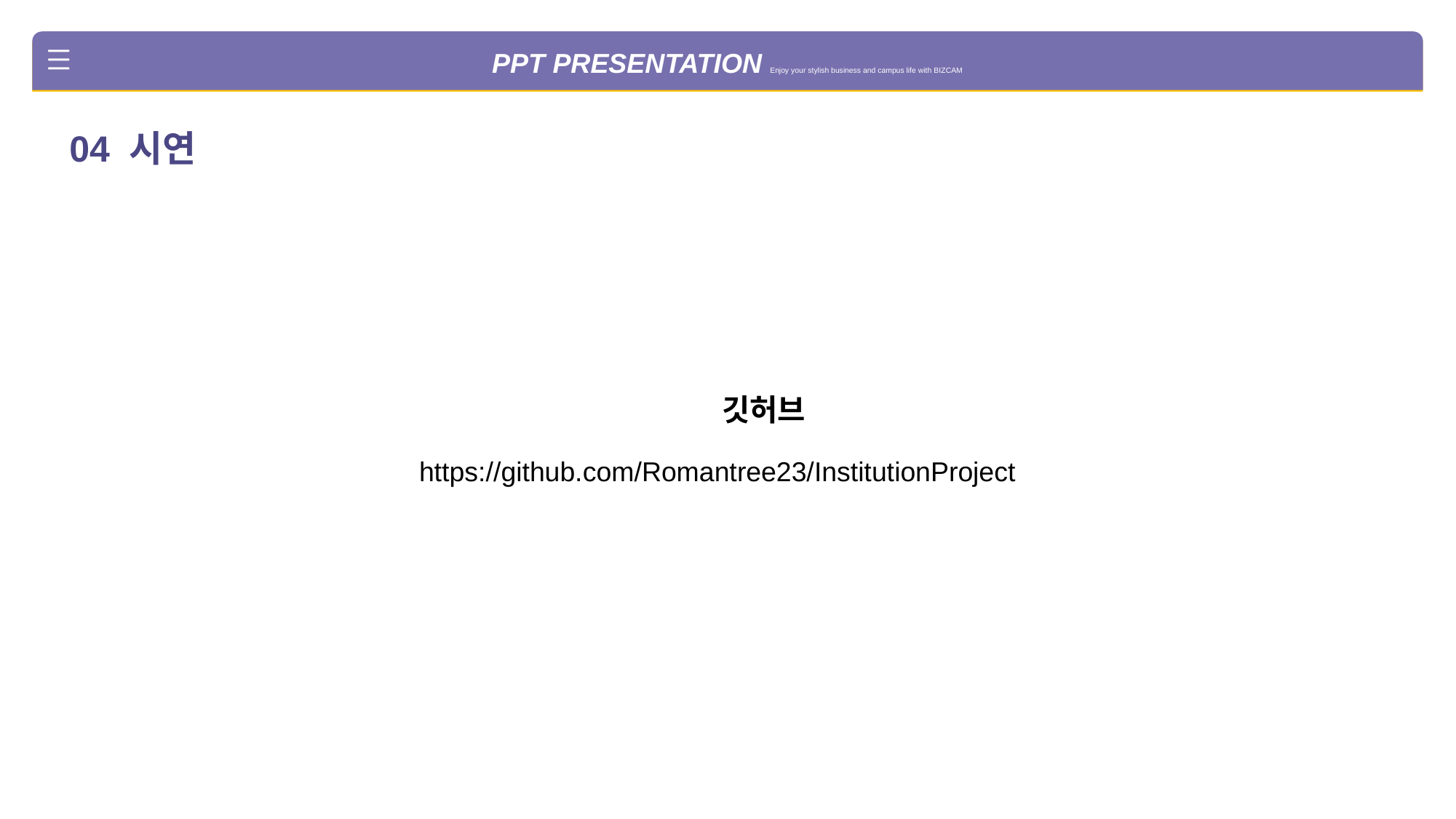

PPT PRESENTATION Enjoy your stylish business and campus life with BIZCAM

04 시연
깃허브
https://github.com/Romantree23/InstitutionProject